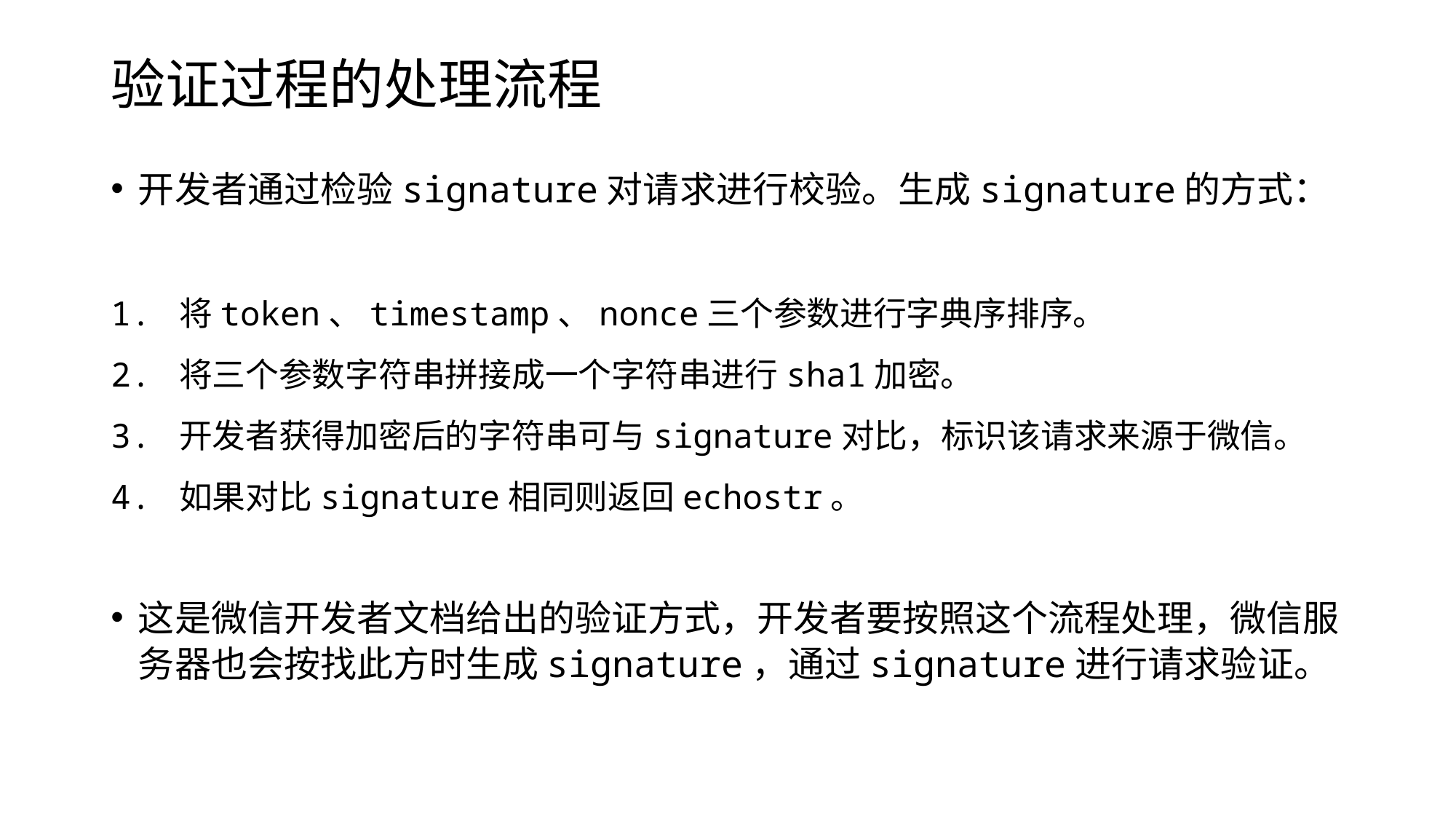

# 验证过程的处理流程
开发者通过检验signature对请求进行校验。生成signature的方式：

1. 将token、timestamp、nonce三个参数进行字典序排序。
2. 将三个参数字符串拼接成一个字符串进行sha1加密。
3. 开发者获得加密后的字符串可与signature对比，标识该请求来源于微信。
4. 如果对比signature相同则返回echostr。

这是微信开发者文档给出的验证方式，开发者要按照这个流程处理，微信服务器也会按找此方时生成signature，通过signature进行请求验证。